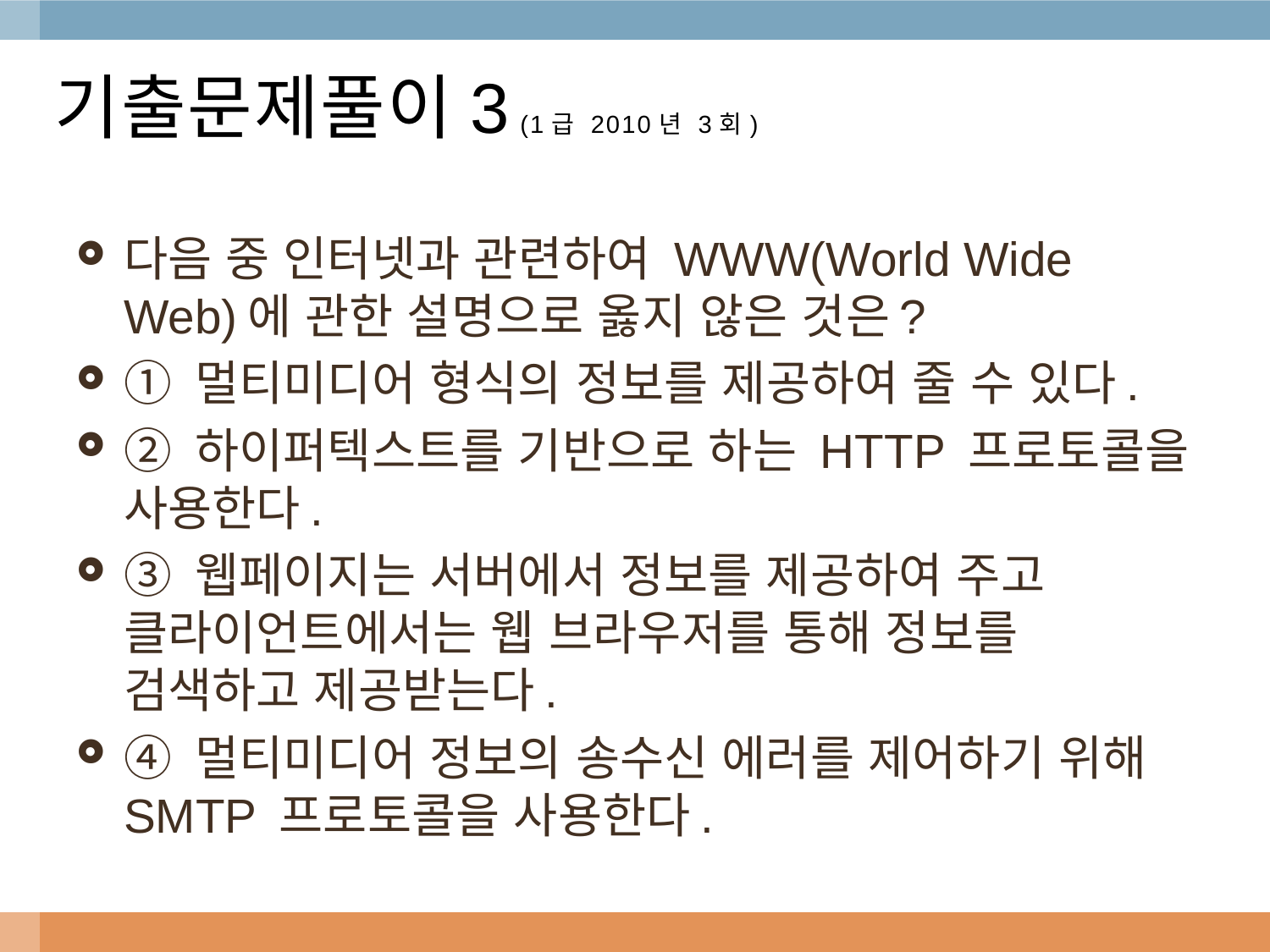

# 기출문제풀이3 (1급 2010년 3회)
다음 중 인터넷과 관련하여 WWW(World Wide Web)에 관한 설명으로 옳지 않은 것은?
① 멀티미디어 형식의 정보를 제공하여 줄 수 있다.
② 하이퍼텍스트를 기반으로 하는 HTTP 프로토콜을 사용한다.
③ 웹페이지는 서버에서 정보를 제공하여 주고 클라이언트에서는 웹 브라우저를 통해 정보를 검색하고 제공받는다.
④ 멀티미디어 정보의 송수신 에러를 제어하기 위해 SMTP 프로토콜을 사용한다.